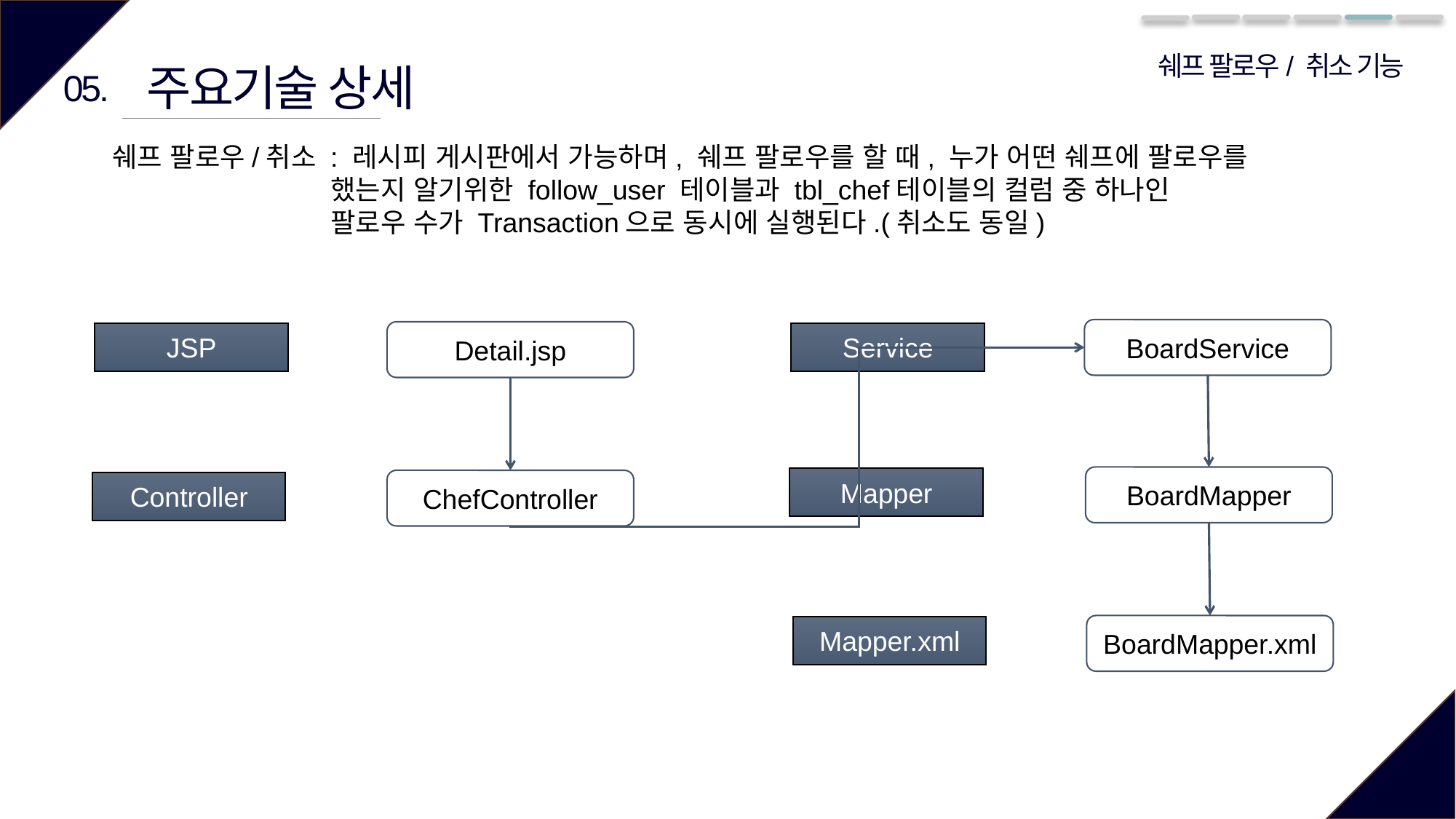

쉐프 팔로우/ 취소 기능
주요기술 상세
05.
쉐프 팔로우/취소 : 레시피 게시판에서 가능하며, 쉐프 팔로우를 할 때, 누가 어떤 쉐프에 팔로우를
		했는지 알기위한 follow_user 테이블과 tbl_chef테이블의 컬럼 중 하나인
		팔로우 수가 Transaction으로 동시에 실행된다.(취소도 동일)
BoardService
Detail.jsp
JSP
Service
BoardMapper
Mapper
ChefController
Controller
BoardMapper.xml
Mapper.xml